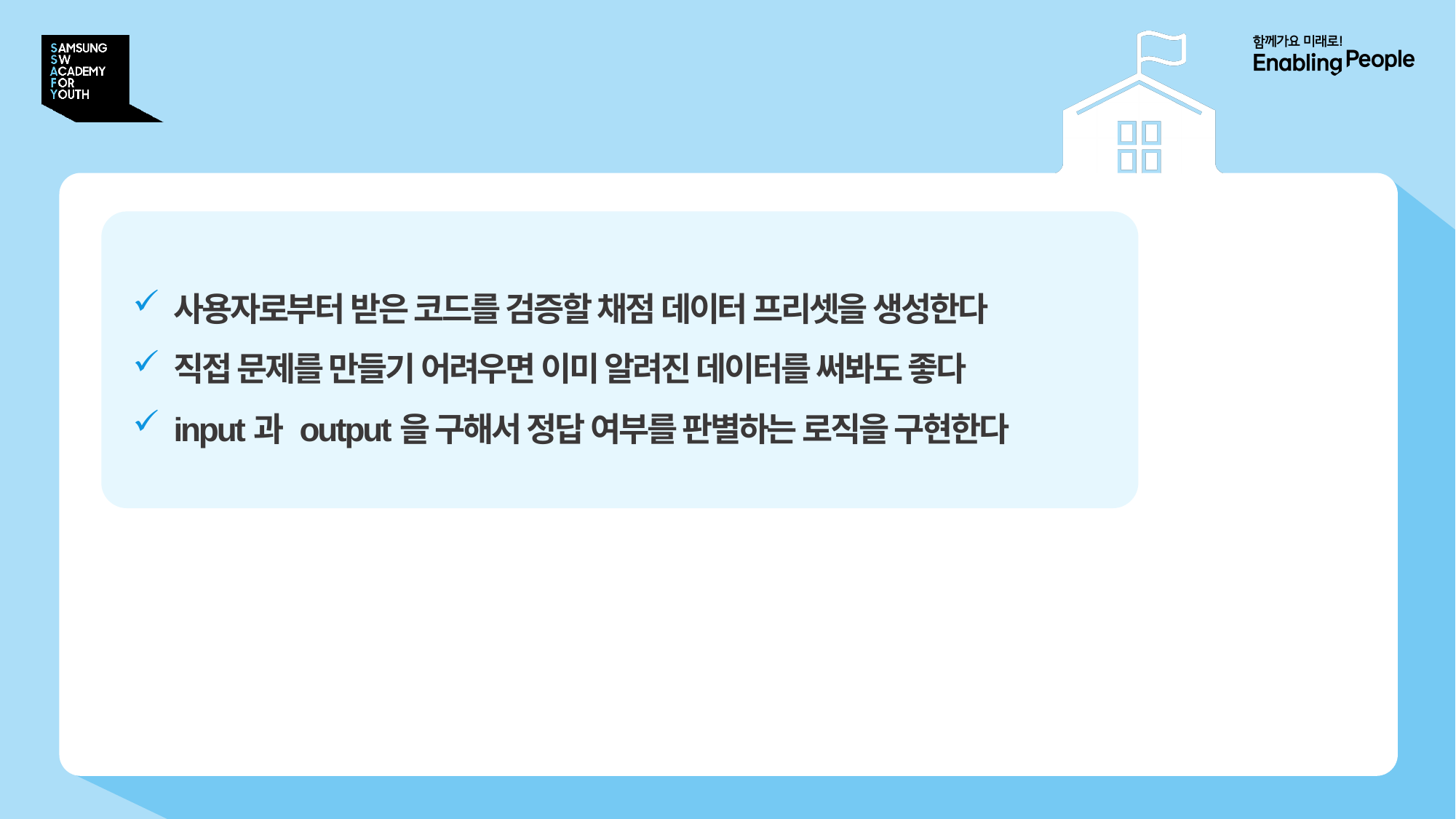

# 채점 데이터 프리셋 생성

사용자로부터 받은 코드를 검증할 채점 데이터 프리셋을 생성한다
직접 문제를 만들기 어려우면 이미 알려진 데이터를 써봐도 좋다
input과 output을 구해서 정답 여부를 판별하는 로직을 구현한다